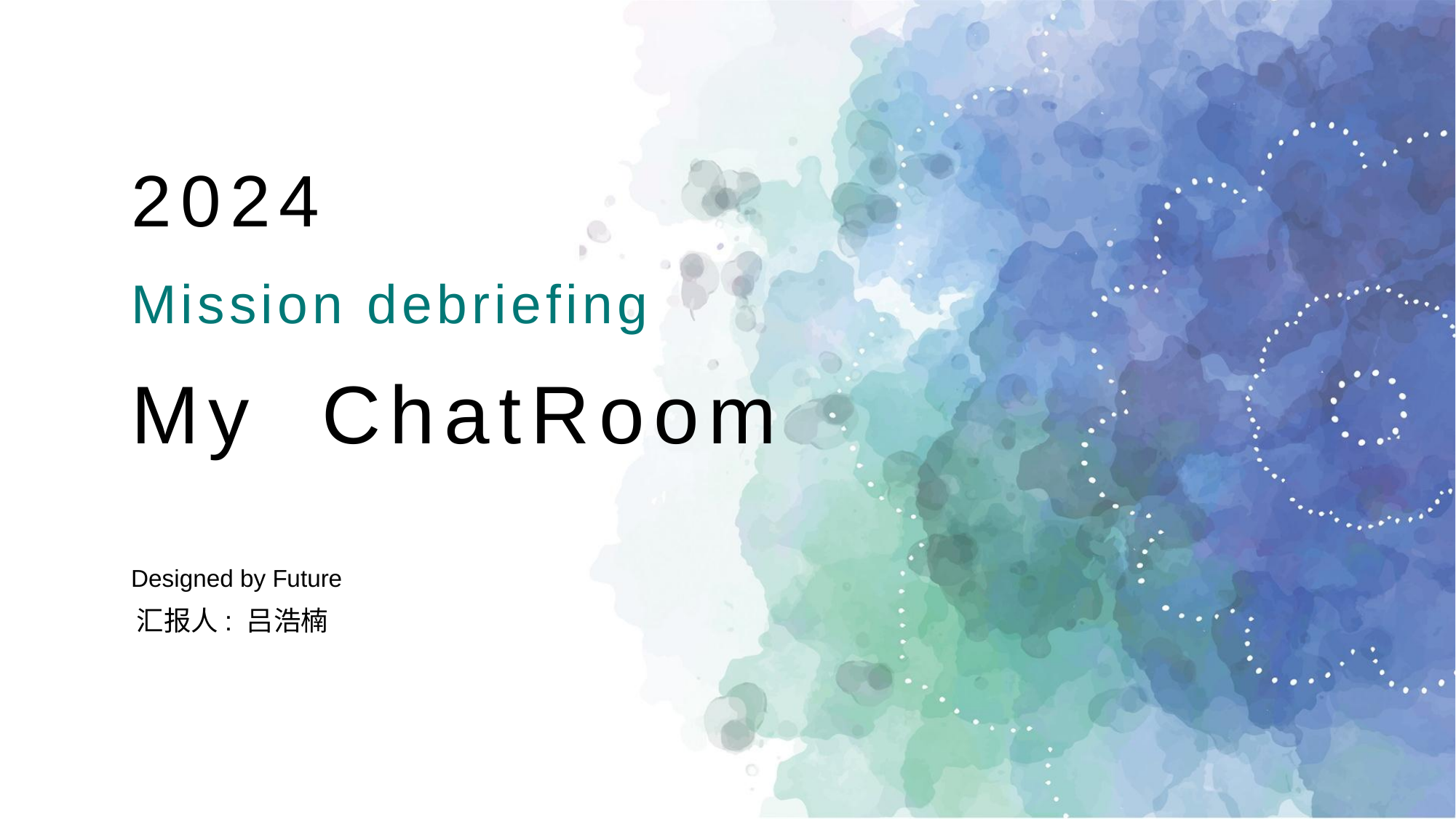

2024
Mission debriefing
My  ChatRoom
Designed by Future
汇报人: 吕浩楠